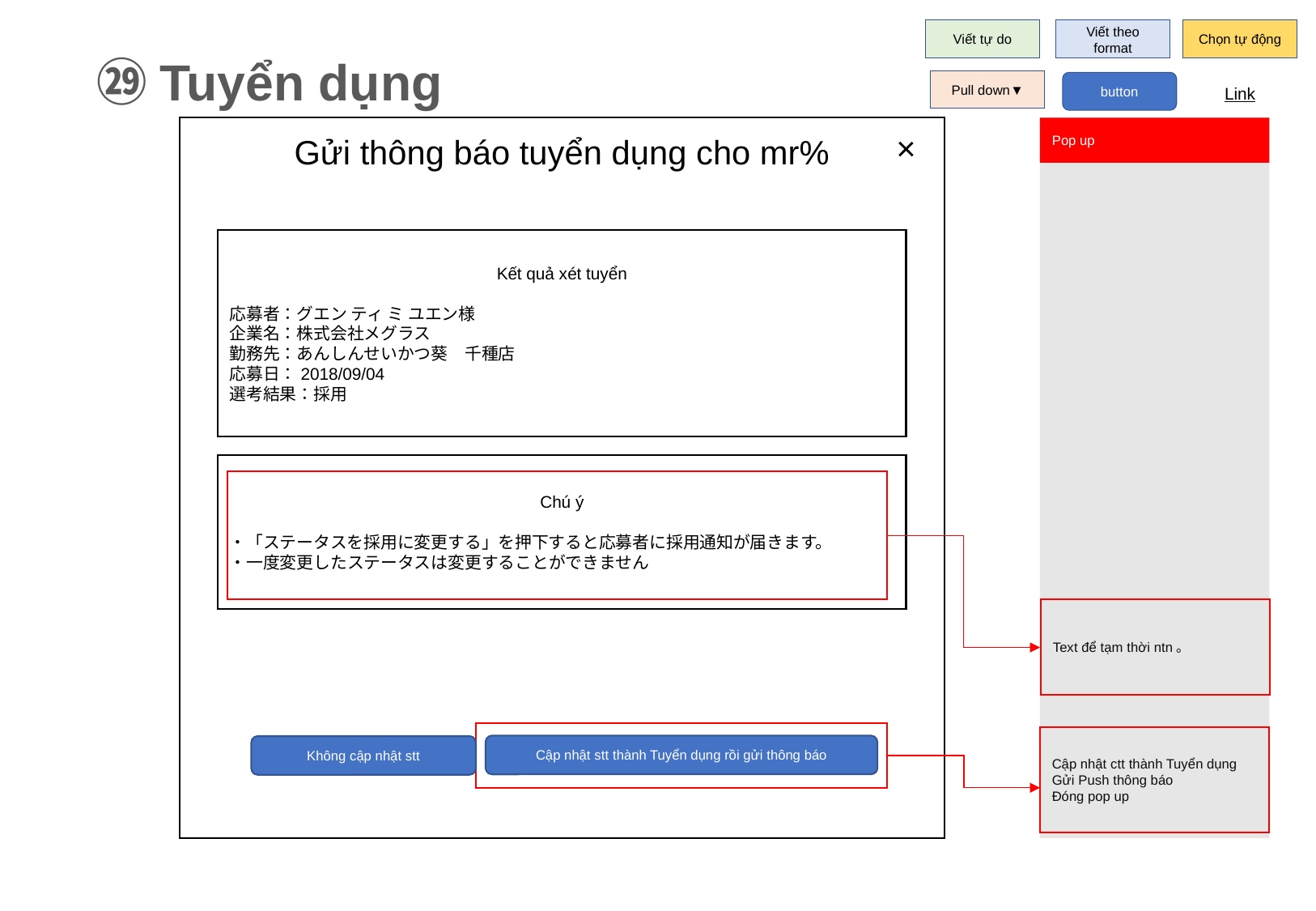

Viết tự do
Viết theo format
Chọn tự động
㉙Tuyển dụng
Pull down▼
button
Link

Pop up
×
Gửi thông báo tuyển dụng cho mr%
Kết quả xét tuyển

応募者：グエン ティ ミ ユエン様
企業名：株式会社メグラス
勤務先：あんしんせいかつ葵　千種店
応募日：2018/09/04
選考結果：採用
Chú ý

・「ステータスを採用に変更する」を押下すると応募者に採用通知が届きます。
・一度変更したステータスは変更することができません

Text để tạm thời ntn。

Cập nhật ctt thành Tuyển dụng
Gửi Push thông báo
Đóng pop up
Cập nhật stt thành Tuyển dụng rồi gửi thông báo
Không cập nhật stt